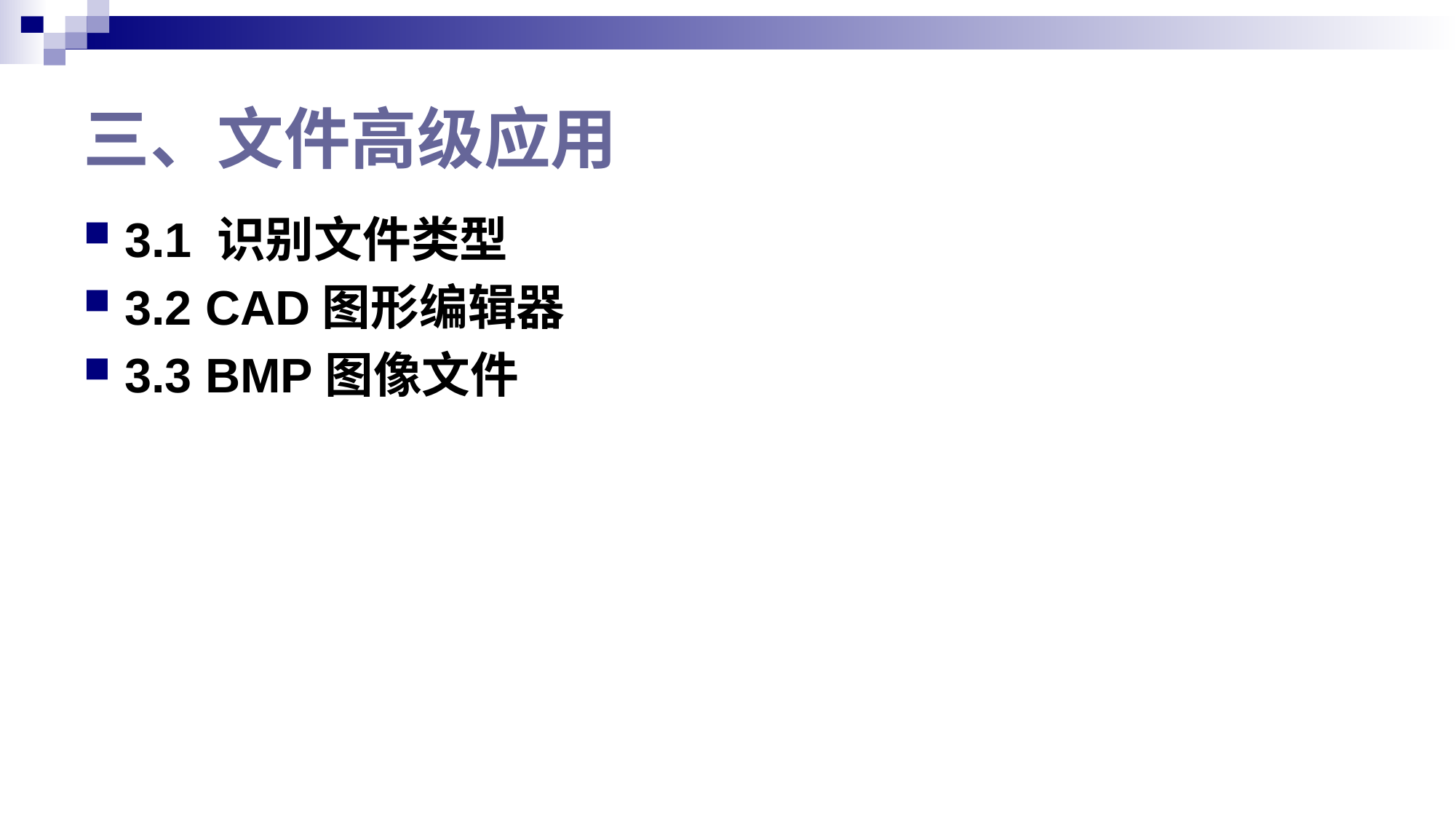

# 三、文件高级应用
3.1 识别文件类型
3.2 CAD图形编辑器
3.3 BMP图像文件